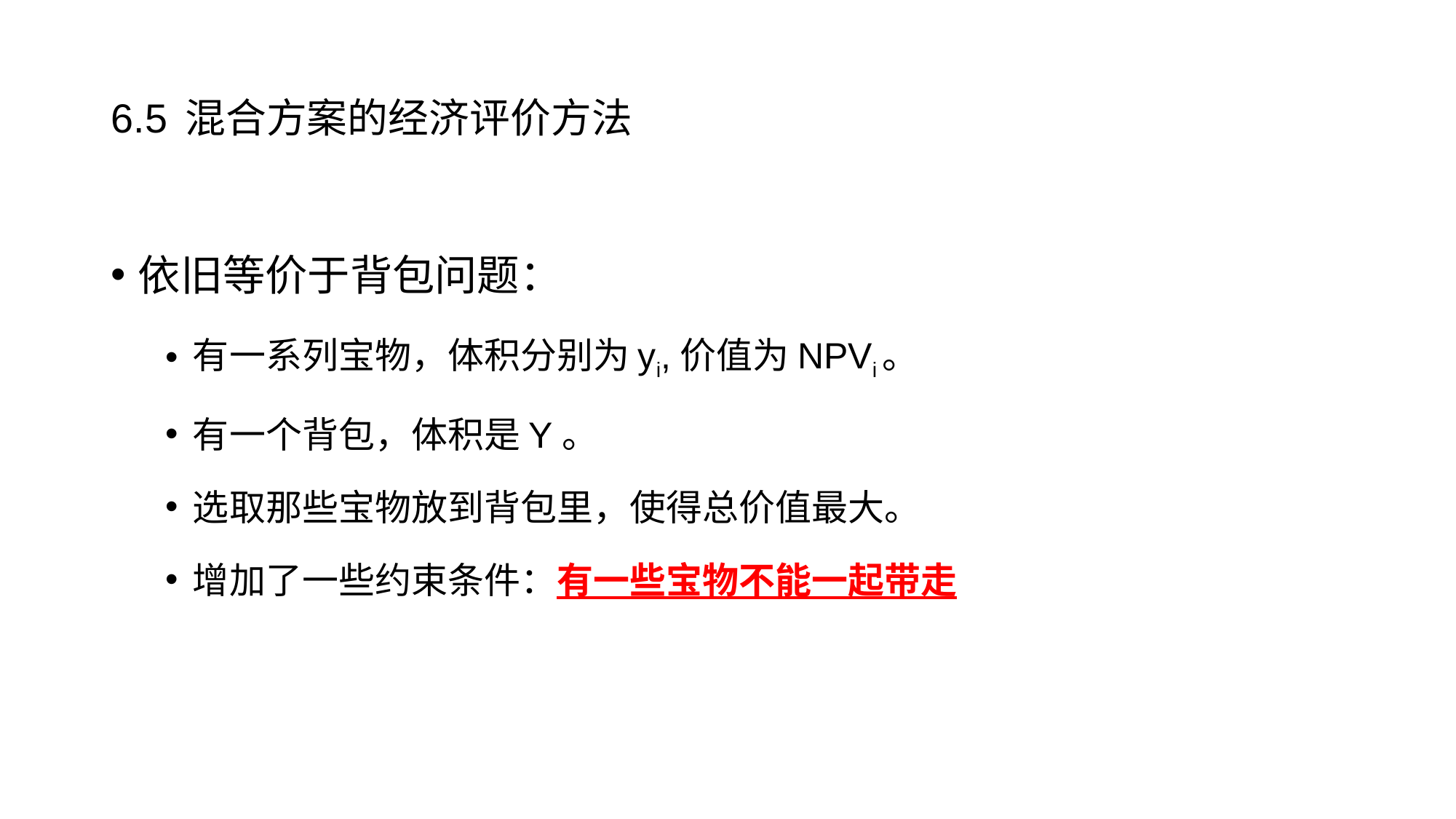

# 6.5 混合方案的经济评价方法
依旧等价于背包问题：
有一系列宝物，体积分别为yi,价值为NPVi。
有一个背包，体积是Y。
选取那些宝物放到背包里，使得总价值最大。
增加了一些约束条件：有一些宝物不能一起带走

23